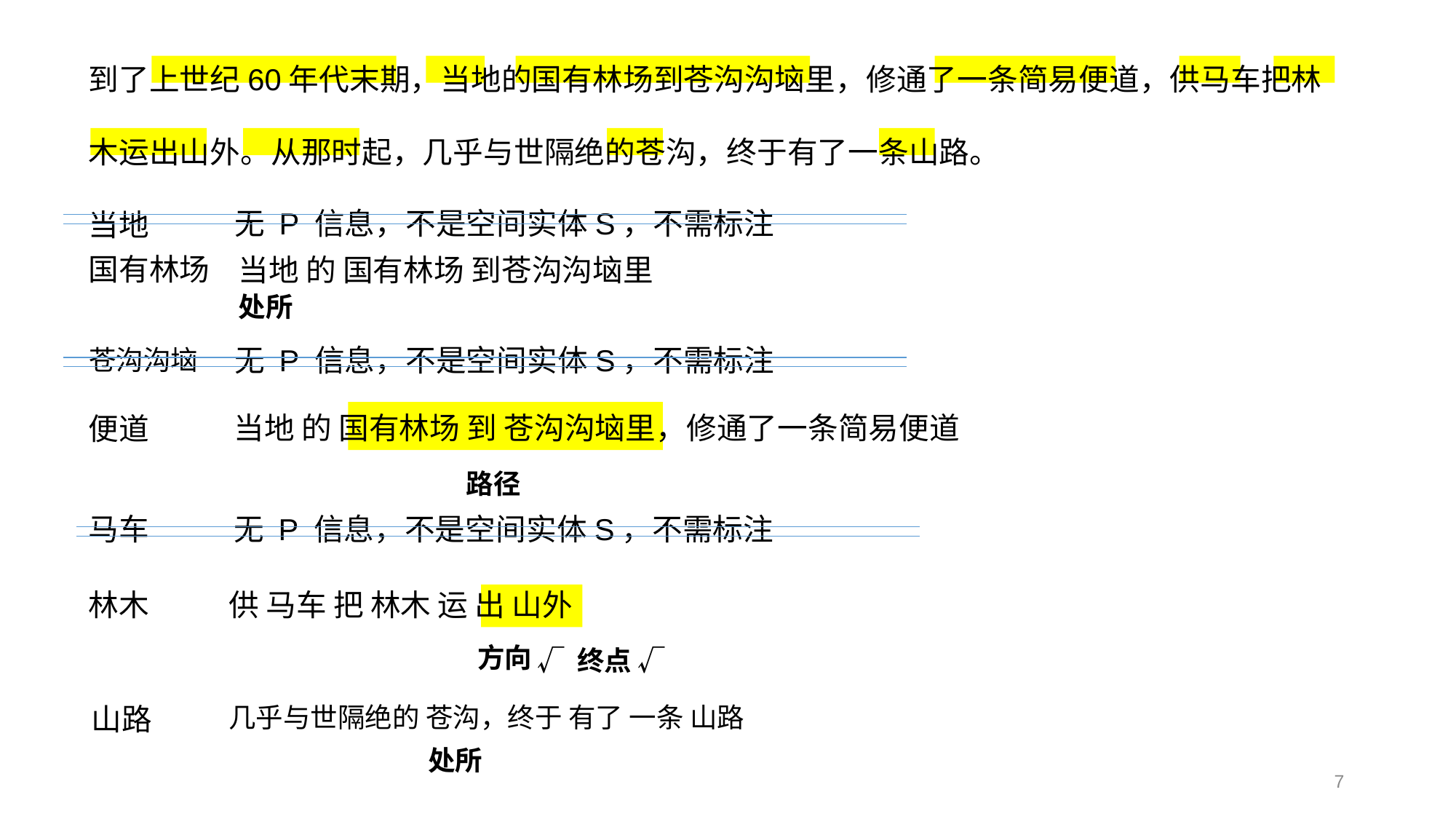

到了上世纪60年代末期，当地的国有林场到苍沟沟垴里，修通了一条简易便道，供马车把林木运出山外。从那时起，几乎与世隔绝的苍沟，终于有了一条山路。

无 P 信息，不是空间实体S，不需标注
当地
国有林场
当地 的 国有林场 到苍沟沟垴里
处所
无 P 信息，不是空间实体S，不需标注
苍沟沟垴

路径
当地 的 国有林场 到 苍沟沟垴里，修通了一条简易便道
便道
马车
无 P 信息，不是空间实体S，不需标注
林木
供 马车 把 林木 运 出 山外

方向
√ 终点 √
山路
几乎与世隔绝的 苍沟，终于 有了 一条 山路
处所
7